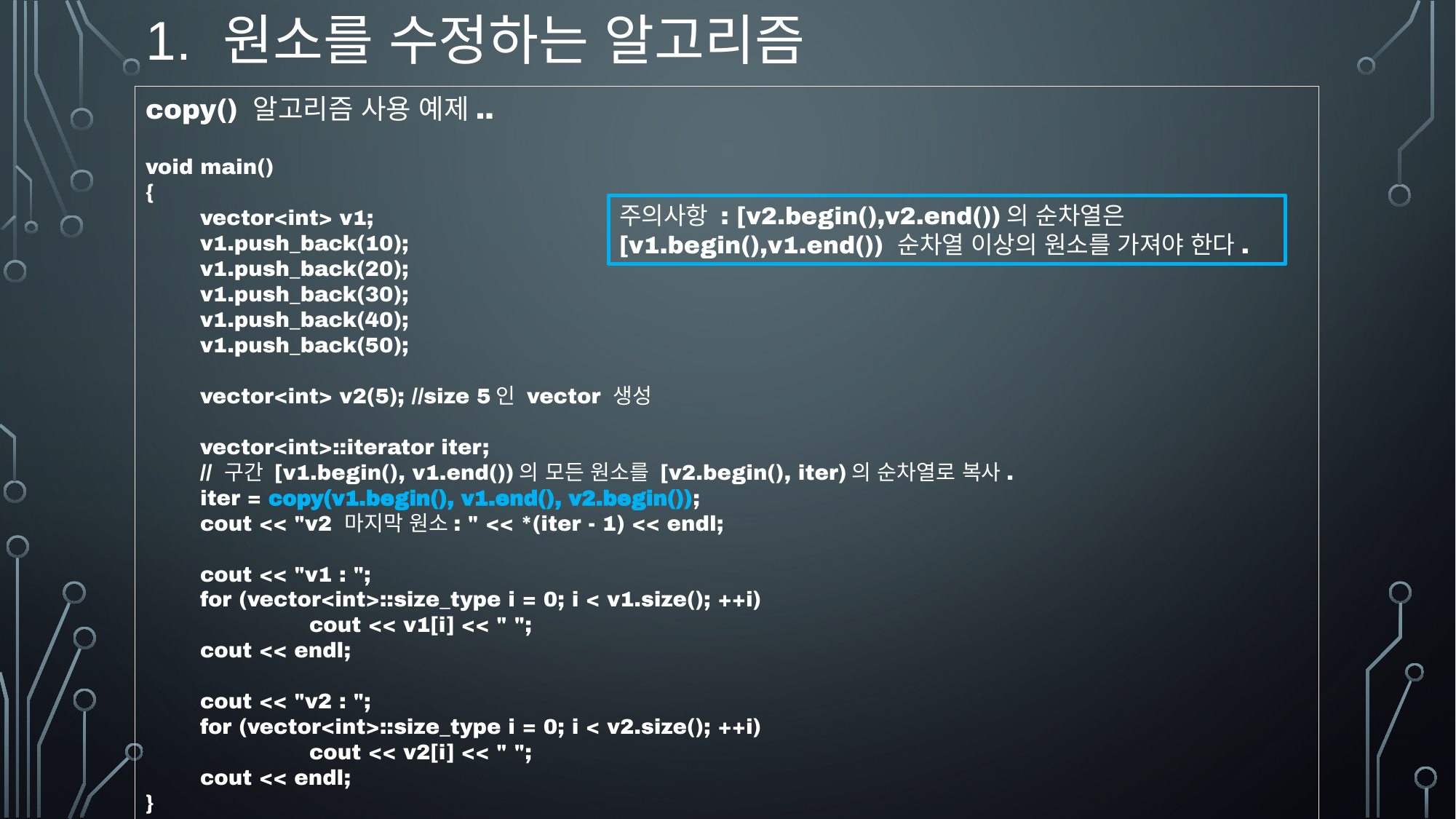

# 1. 원소를 수정하는 알고리즘
copy() 알고리즘 사용 예제..

void main()
{
vector<int> v1;
v1.push_back(10);
v1.push_back(20);
v1.push_back(30);
v1.push_back(40);
v1.push_back(50);

vector<int> v2(5); //size 5인 vector 생성

vector<int>::iterator iter;
// 구간 [v1.begin(), v1.end())의 모든 원소를 [v2.begin(), iter)의 순차열로 복사.
iter = copy(v1.begin(), v1.end(), v2.begin());
cout << "v2 마지막 원소: " << *(iter - 1) << endl;

cout << "v1 : ";
for (vector<int>::size_type i = 0; i < v1.size(); ++i)
	cout << v1[i] << " ";
cout << endl;

cout << "v2 : ";
for (vector<int>::size_type i = 0; i < v2.size(); ++i)
	cout << v2[i] << " ";
cout << endl;
}
주의사항 : [v2.begin(),v2.end())의 순차열은 [v1.begin(),v1.end()) 순차열 이상의 원소를 가져야 한다.